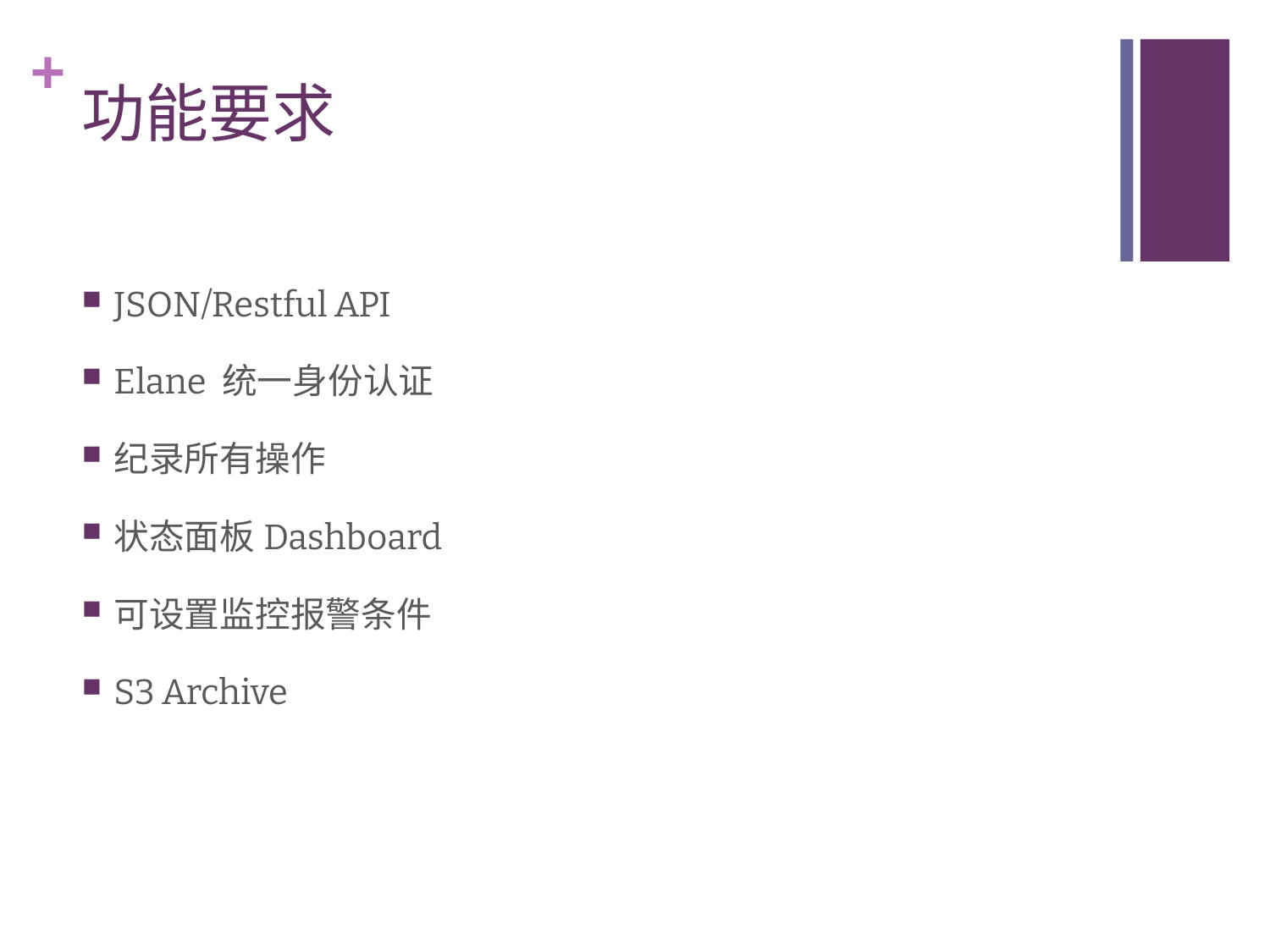

# 功能要求
JSON/Restful API
Elane 统一身份认证
纪录所有操作
状态面板Dashboard
可设置监控报警条件
S3 Archive